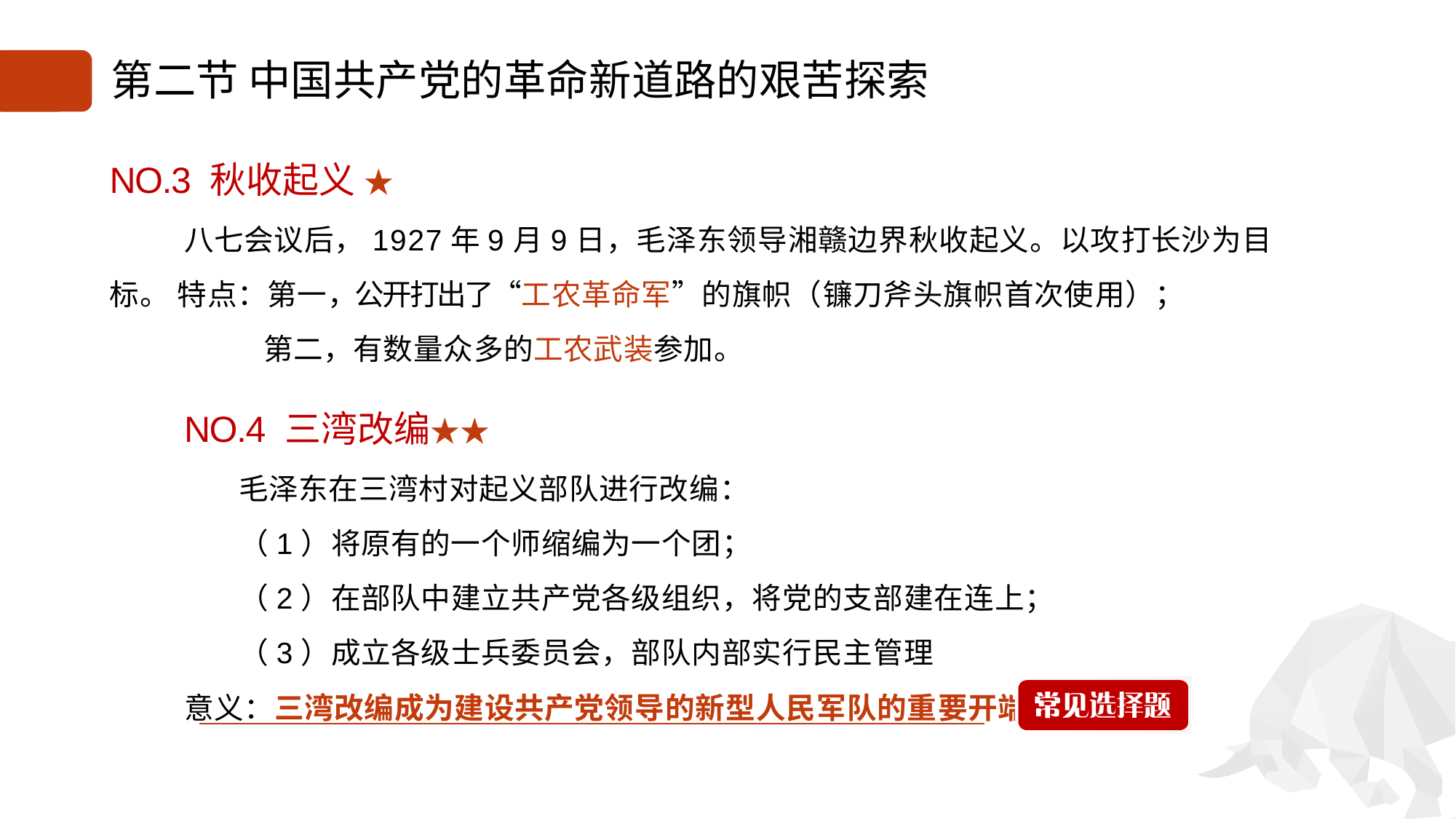

# 第二节 中国共产党的革命新道路的艰苦探索
NO.3 秋收起义 ★
八七会议后，1927年9月9日，毛泽东领导湘赣边界秋收起义。以攻打长沙为目标。 特点：第一，公开打出了“工农革命军”的旗帜（镰刀斧头旗帜首次使用）；
第二，有数量众多的工农武装参加。

NO.4 三湾改编★★
毛泽东在三湾村对起义部队进行改编：
（1）将原有的一个师缩编为一个团；
（2）在部队中建立共产党各级组织，将党的支部建在连上；
（3）成立各级士兵委员会，部队内部实行民主管理
意义：三湾改编成为建设共产党领导的新型人民军队的重要开端。